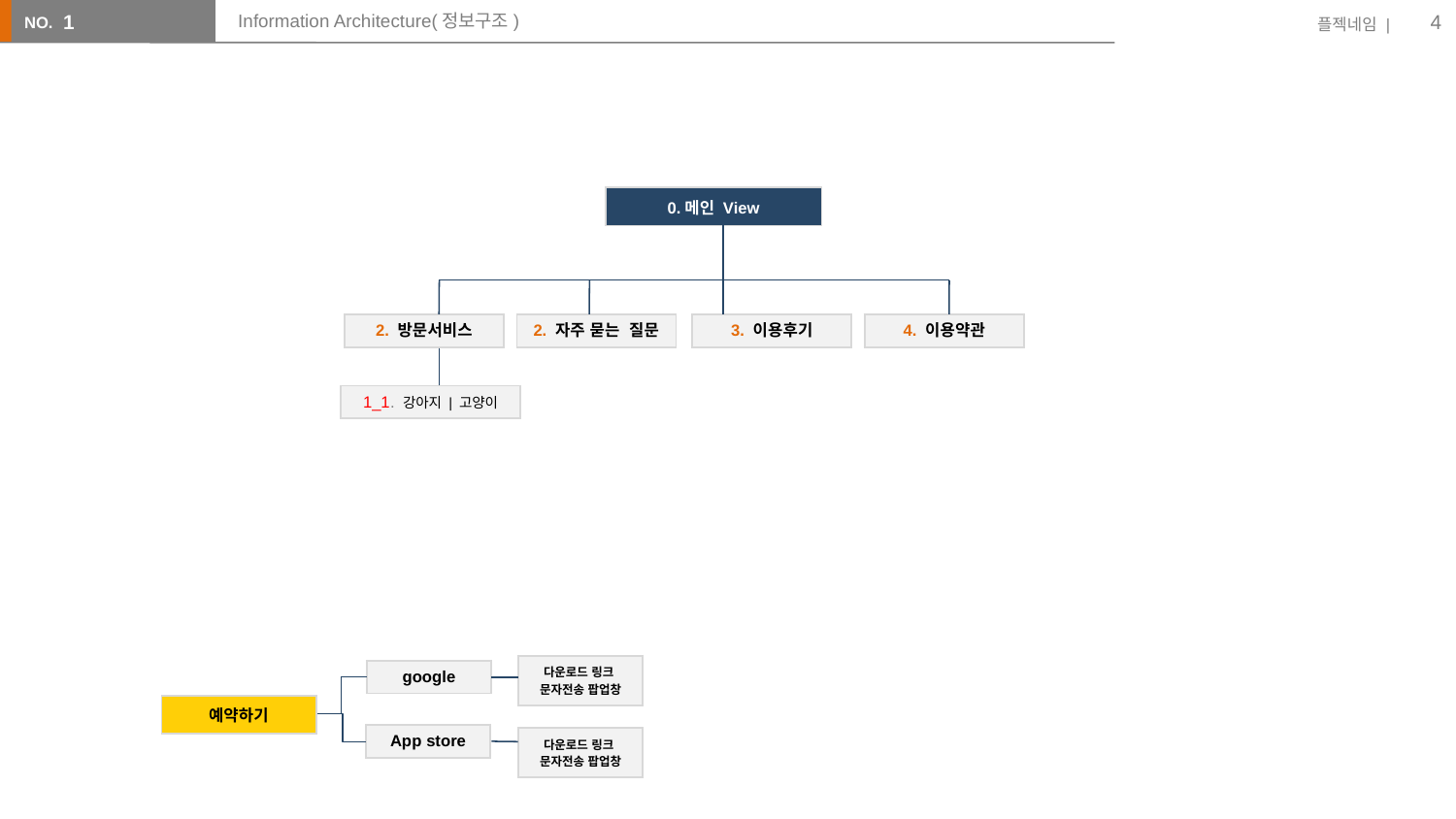

4
1
# Information Architecture(정보구조)
| 0.메인 View |
| --- |
| 2. 방문서비스 |
| --- |
| 2. 자주 묻는 질문 |
| --- |
| 3. 이용후기 |
| --- |
| 4. 이용약관 |
| --- |
| 1\_1. 강아지 | 고양이 |
| --- |
| 다운로드 링크 문자전송 팝업창 |
| --- |
| google |
| --- |
| 예약하기 |
| --- |
| App store |
| --- |
| 다운로드 링크 문자전송 팝업창 |
| --- |